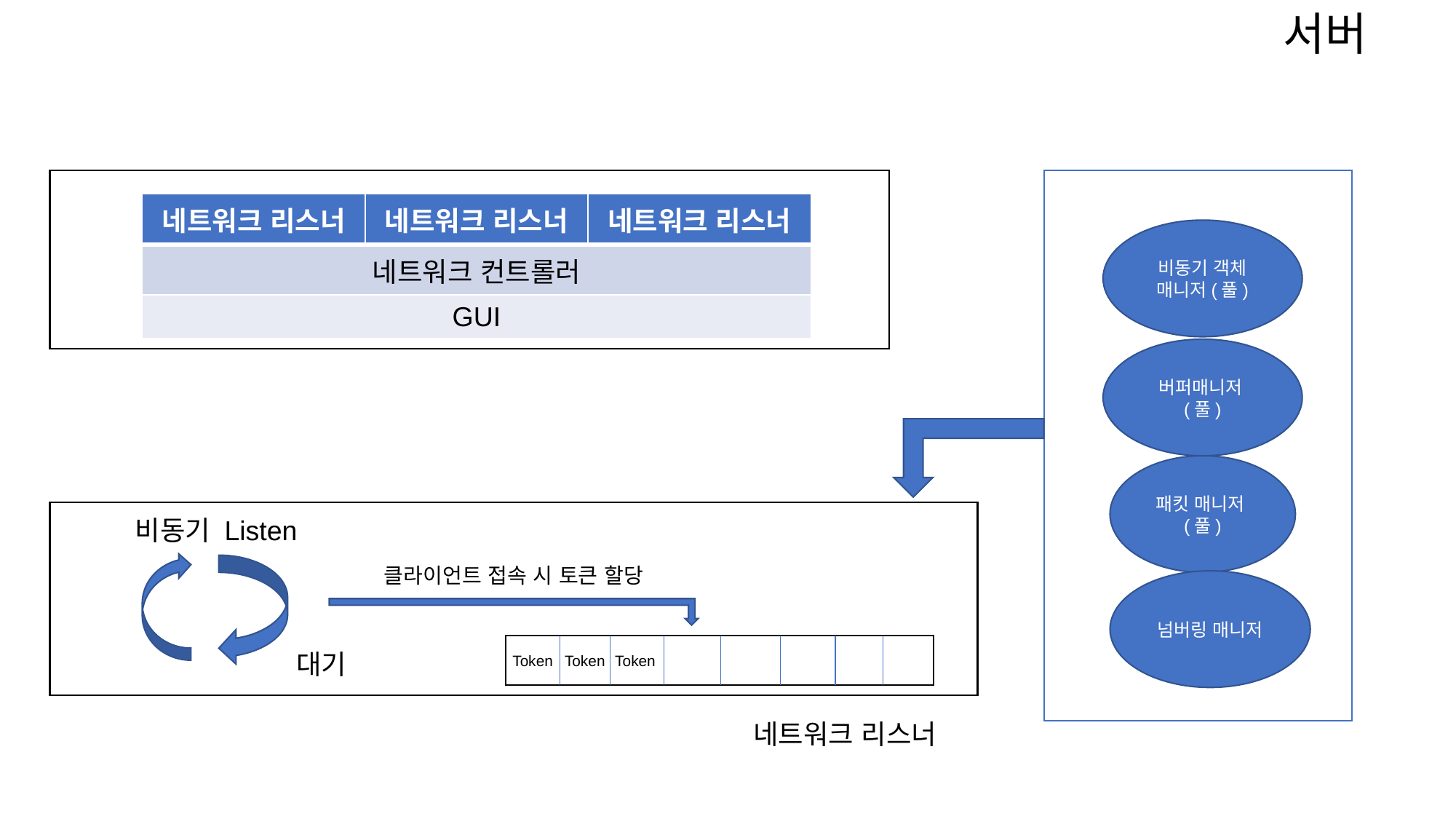

서버

| 네트워크 리스너 | 네트워크 리스너 | 네트워크 리스너 |
| --- | --- | --- |
| 네트워크 컨트롤러 |  |  |
| GUI |  |  |
비동기 객체 매니저(풀)
버퍼매니저(풀)

패킷 매니저(풀)

비동기 Listen

클라이언트 접속 시 토큰 할당

Token
Token
Token
대기
네트워크 리스너
넘버링 매니저